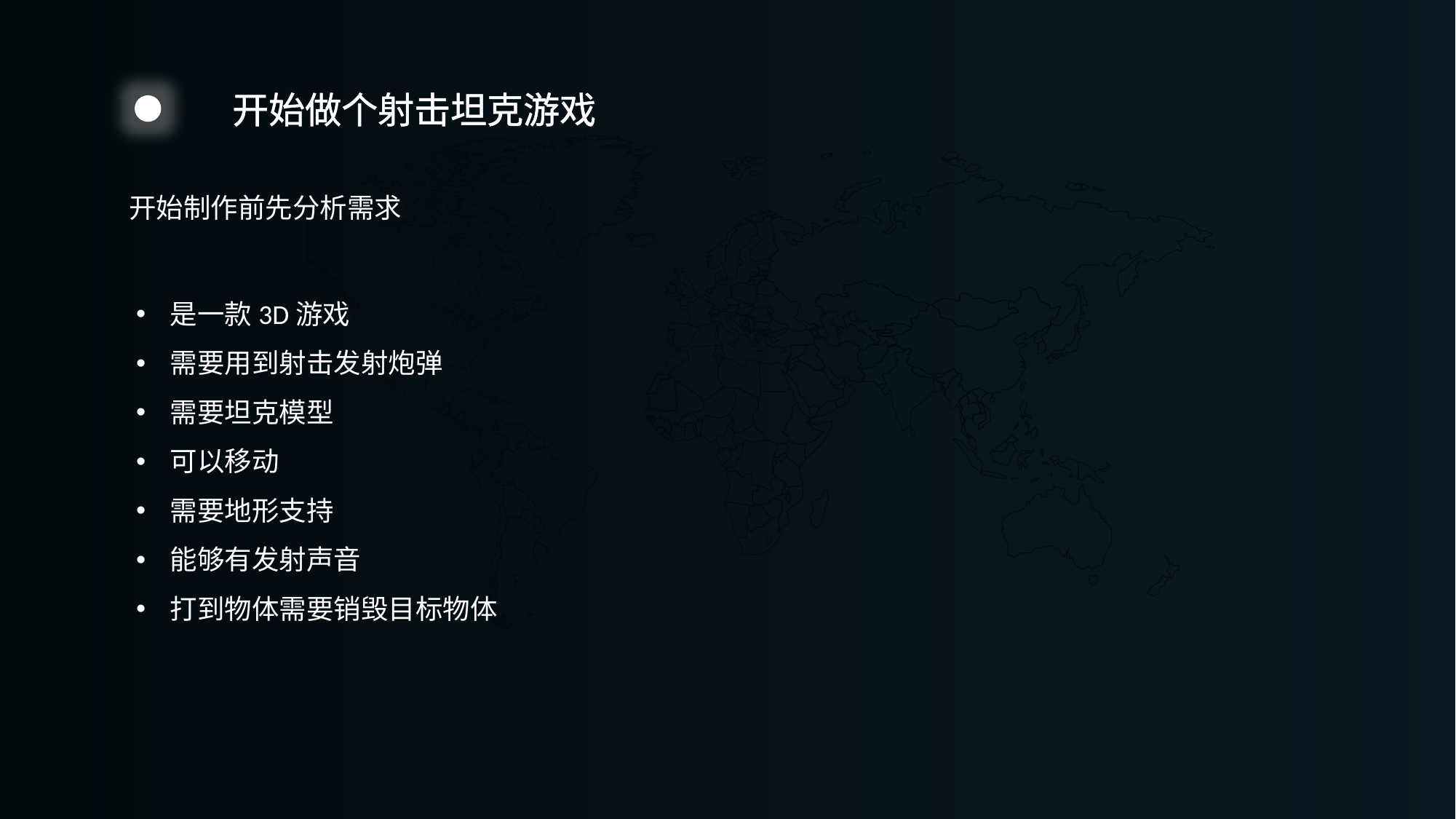

开始做个射击坦克游戏

开始制作前先分析需求
是一款3D游戏
需要用到射击发射炮弹
需要坦克模型
可以移动
需要地形支持
能够有发射声音
打到物体需要销毁目标物体